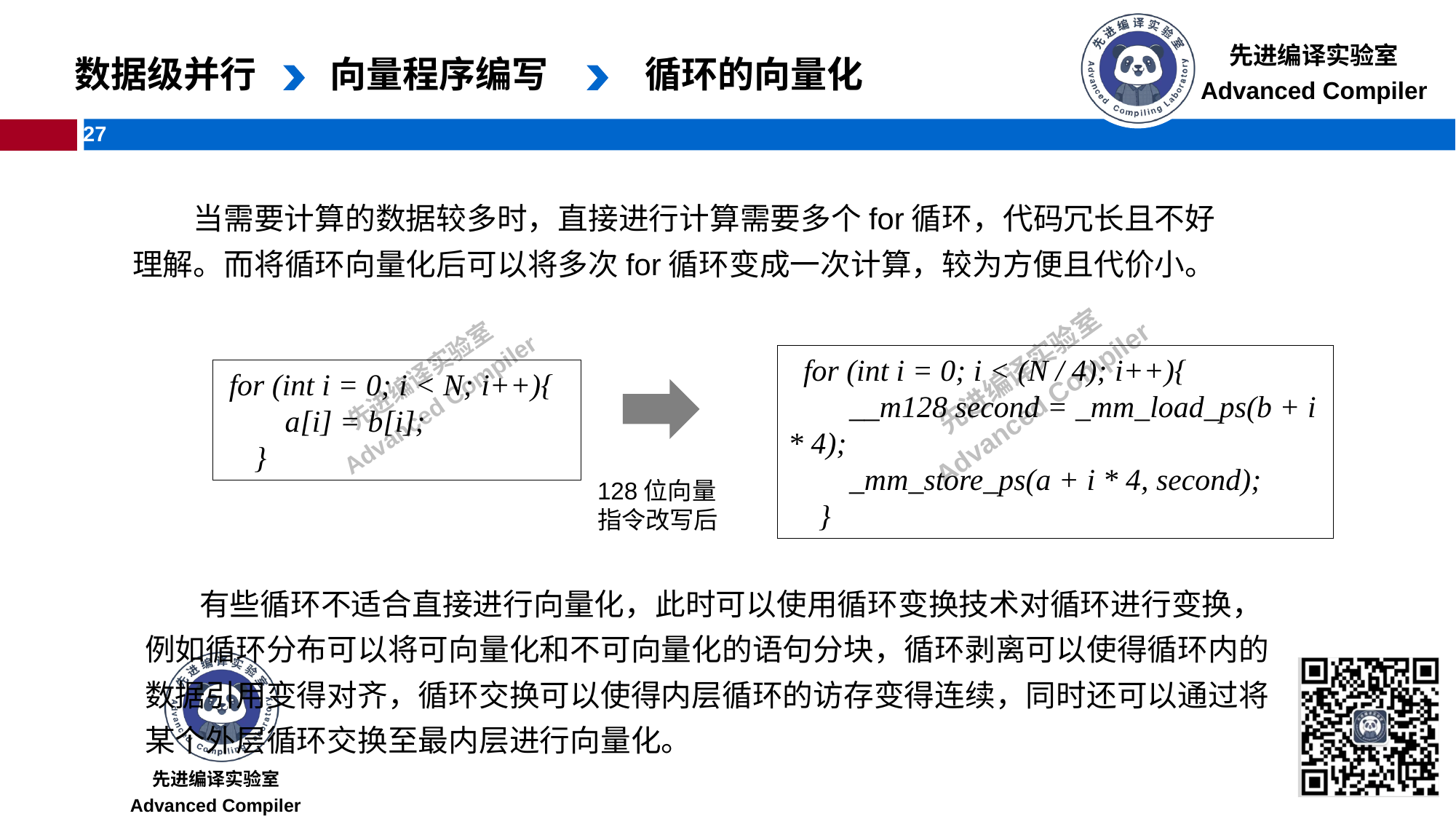

数据级并行
向量程序编写
循环的向量化

当需要计算的数据较多时，直接进行计算需要多个for循环，代码冗长且不好理解。而将循环向量化后可以将多次for循环变成一次计算，较为方便且代价小。
  for (int i = 0; i < (N / 4); i++){
        __m128 second = _mm_load_ps(b + i * 4);
        _mm_store_ps(a + i * 4, second);
    }
 for (int i = 0; i < N; i++){
        a[i] = b[i];
    }

128位向量指令改写后
有些循环不适合直接进行向量化，此时可以使用循环变换技术对循环进行变换，例如循环分布可以将可向量化和不可向量化的语句分块，循环剥离可以使得循环内的数据引用变得对齐，循环交换可以使得内层循环的访存变得连续，同时还可以通过将某个外层循环交换至最内层进行向量化。